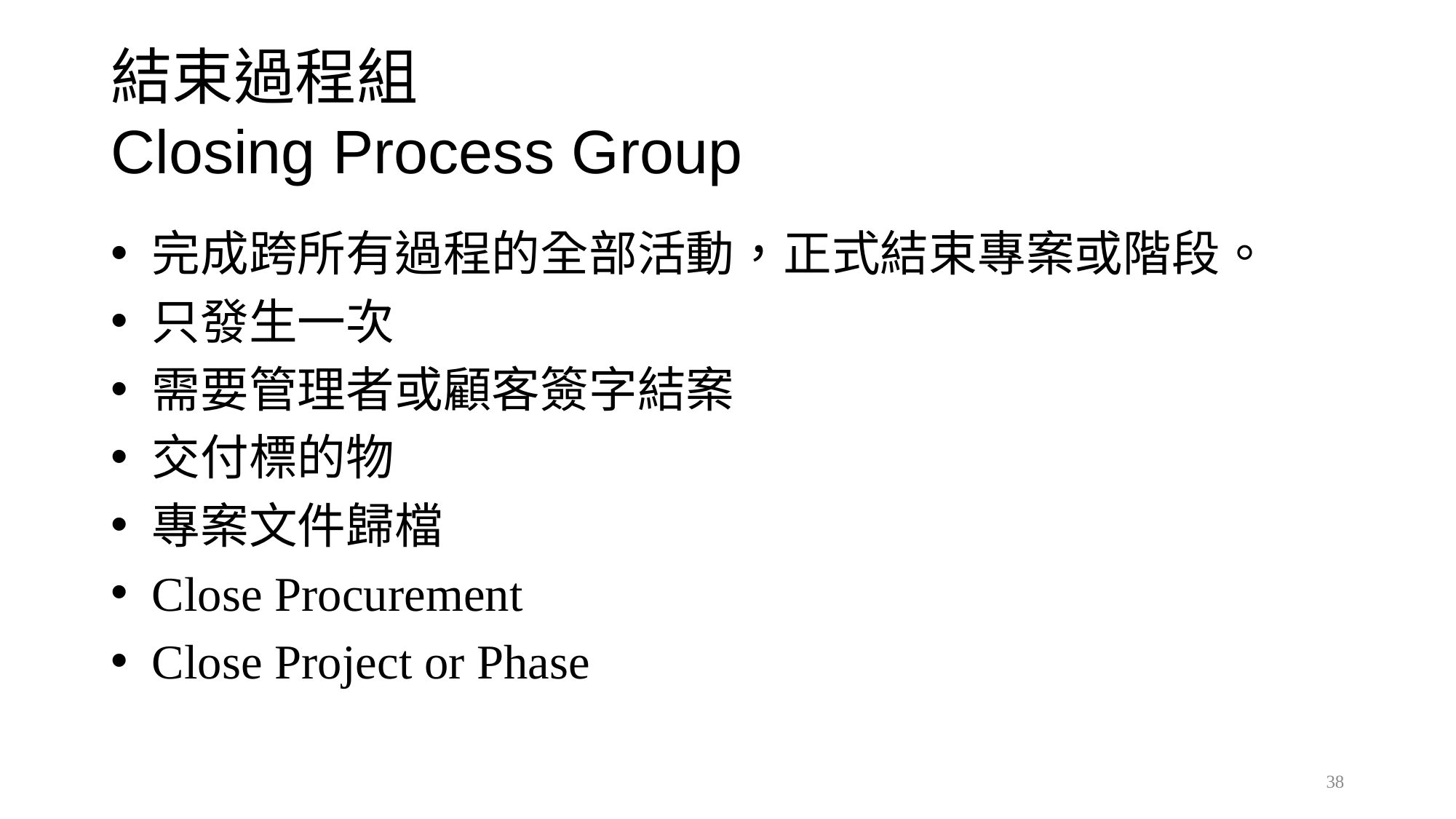

# 結束過程組 Closing Process Group
完成跨所有過程的全部活動，正式結束專案或階段。
只發生一次
需要管理者或顧客簽字結案
交付標的物
專案文件歸檔
Close Procurement
Close Project or Phase

38